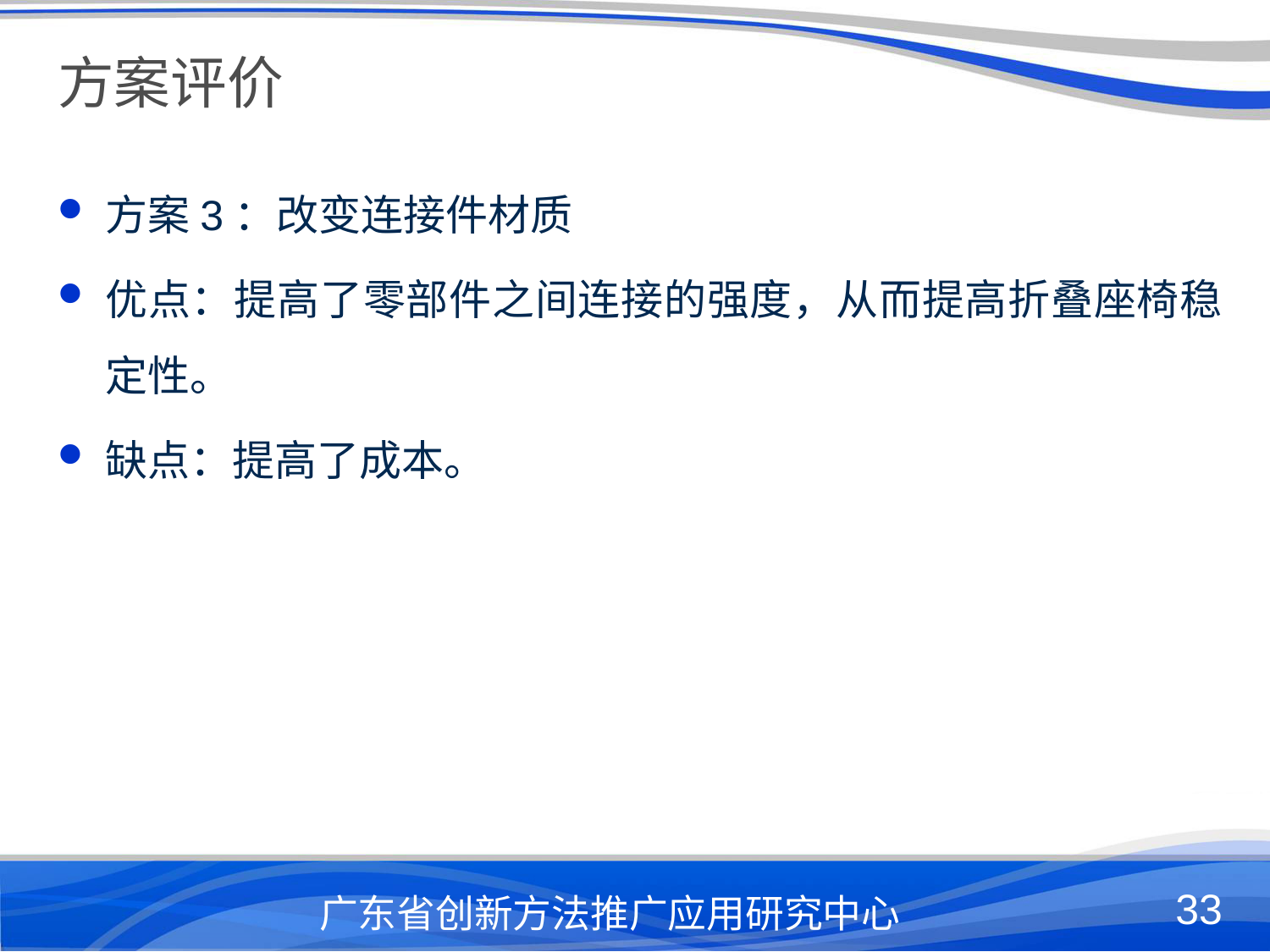

# 方案评价
方案3：改变连接件材质
优点：提高了零部件之间连接的强度，从而提高折叠座椅稳定性。
缺点：提高了成本。

广东省创新方法推广应用研究中心
33